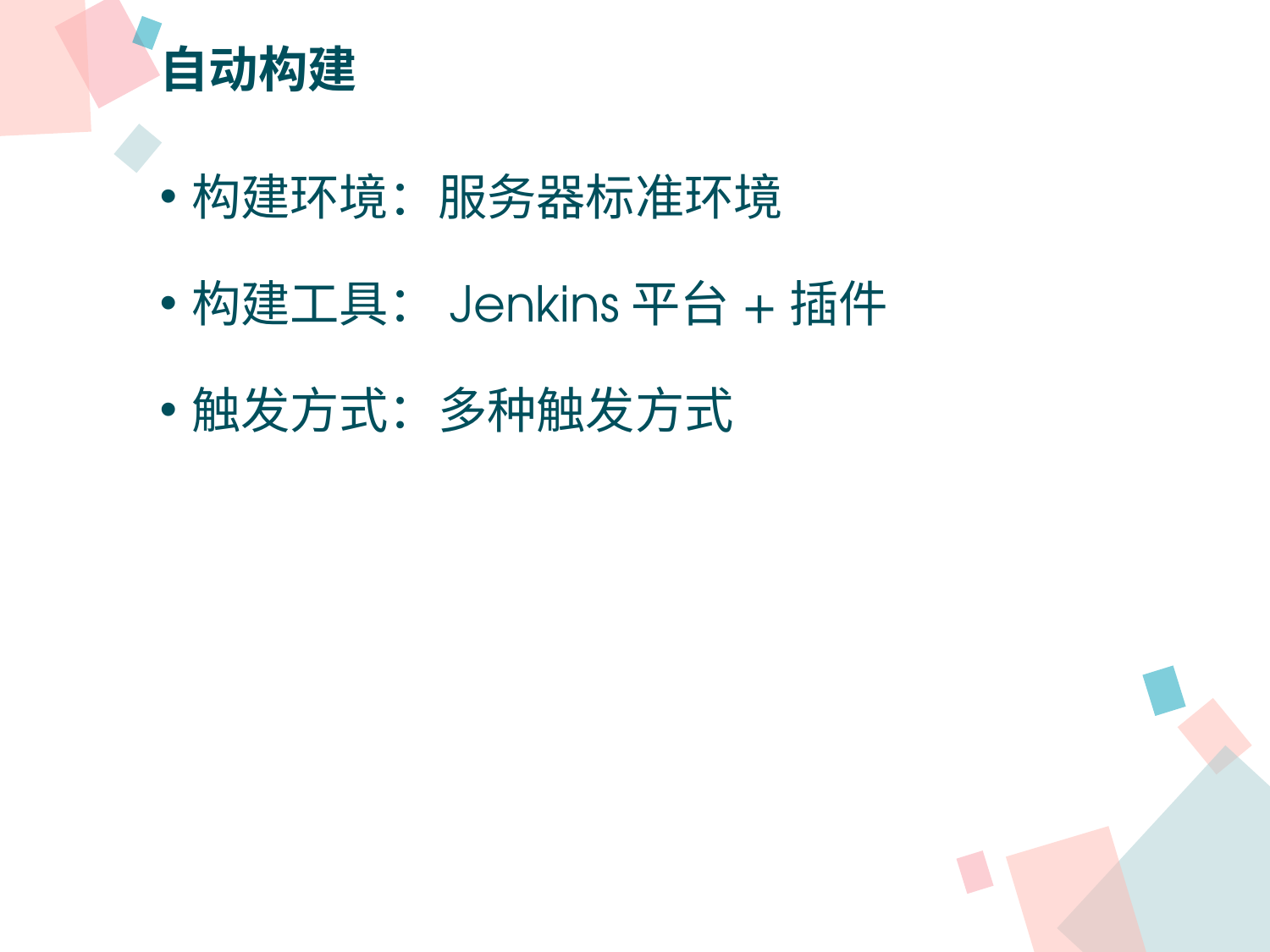

自动构建
构建环境：服务器标准环境
构建工具：Jenkins平台+插件
触发方式：多种触发方式